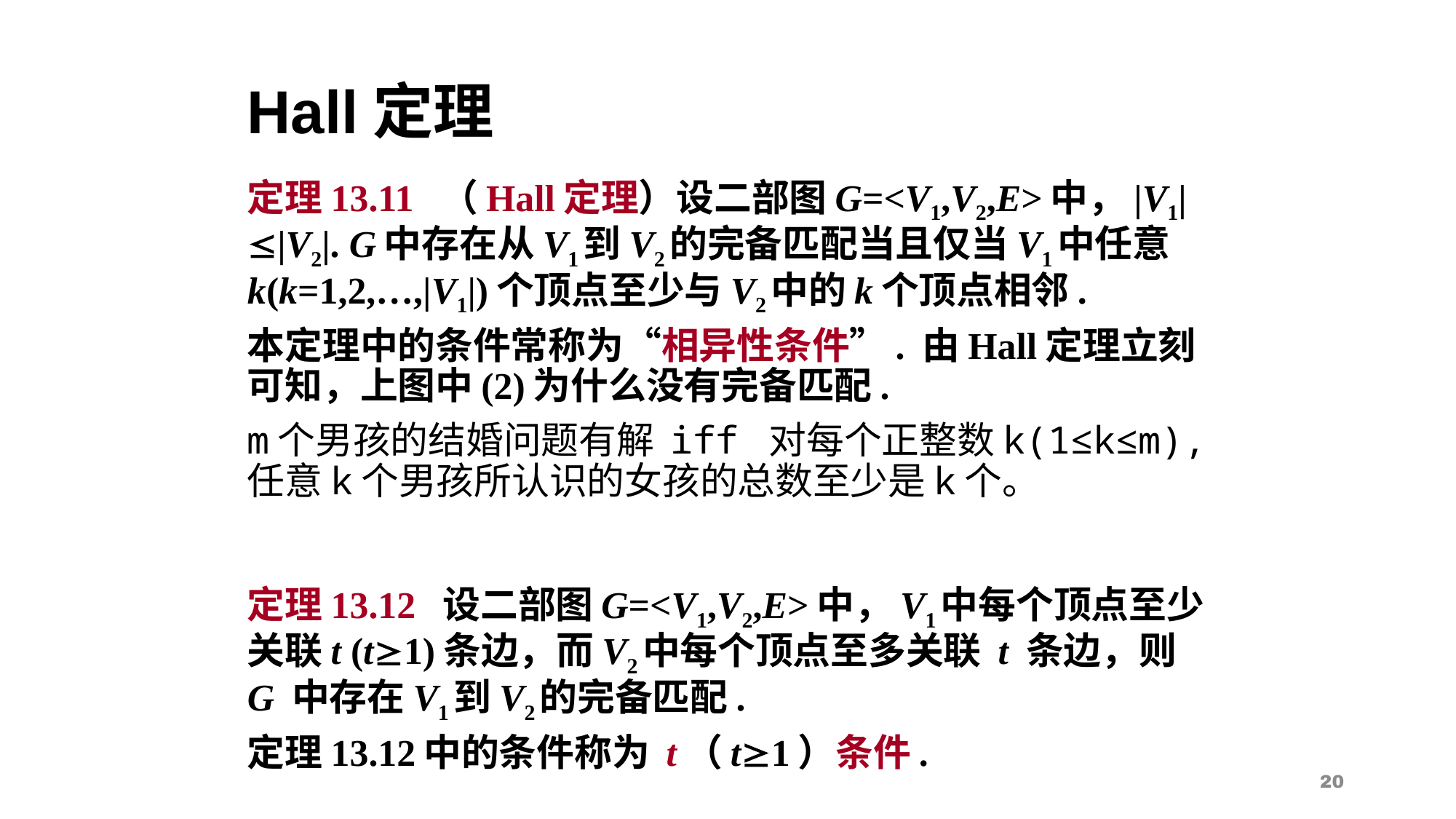

# Hall定理
定理13.11  （Hall定理）设二部图G=<V1,V2,E>中，|V1|≤|V2|. G中存在从V1到V2的完备匹配当且仅当V1中任意k(k=1,2,…,|V1|)个顶点至少与V2中的k个顶点相邻.
本定理中的条件常称为“相异性条件”. 由Hall定理立刻可知，上图中(2)为什么没有完备匹配.
m个男孩的结婚问题有解 iff 对每个正整数k(1≤k≤m),任意k个男孩所认识的女孩的总数至少是k个。

定理13.12  设二部图G=<V1,V2,E>中，V1中每个顶点至少关联t (t≥1)条边，而V2中每个顶点至多关联 t 条边，则G 中存在V1到V2的完备匹配.
定理13.12中的条件称为 t（t≥1）条件.
20